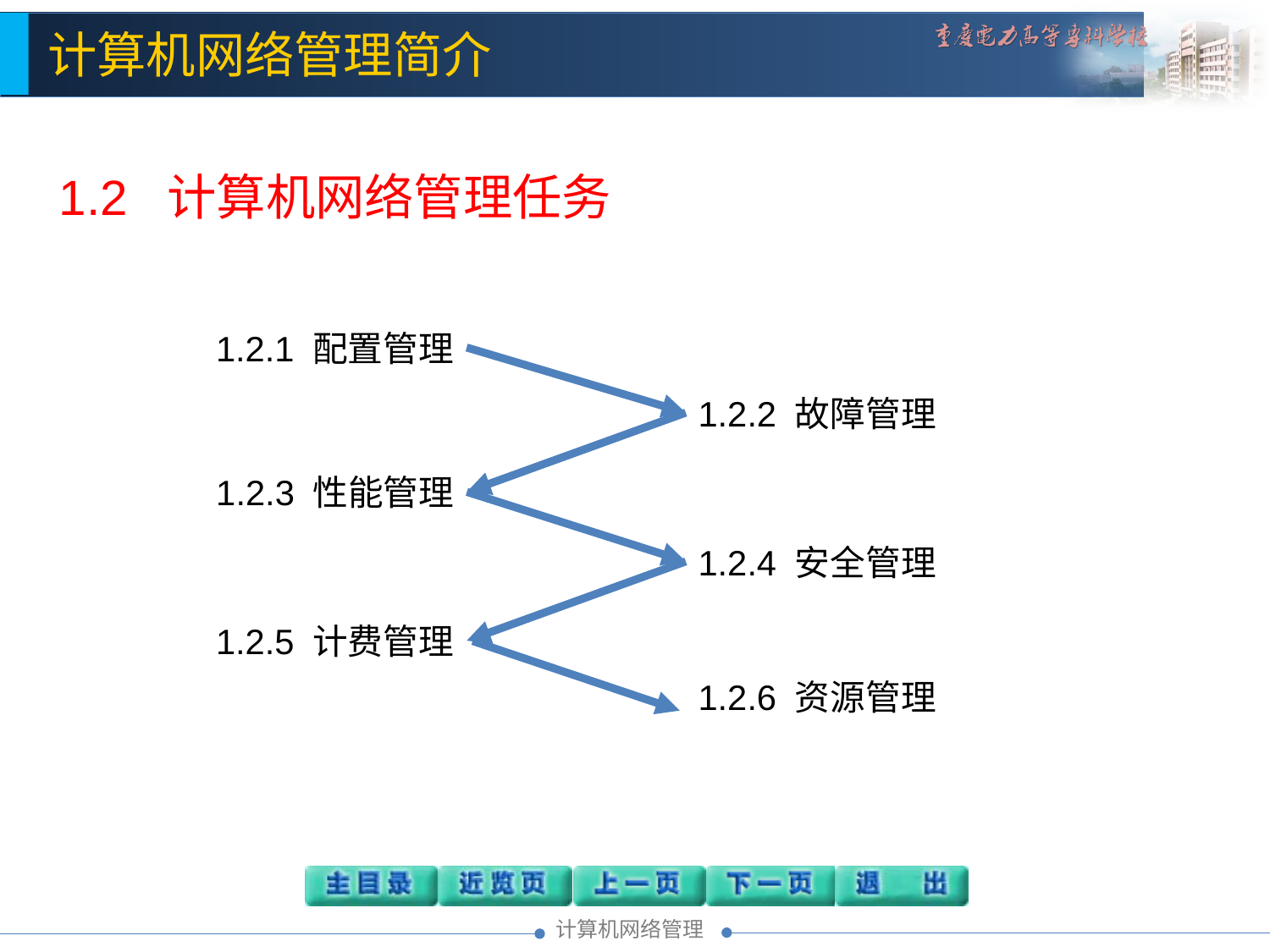

1.2  计算机网络管理任务
1.2.1 配置管理
1.2.2 故障管理
1.2.3 性能管理
1.2.4 安全管理
1.2.5 计费管理
1.2.6 资源管理